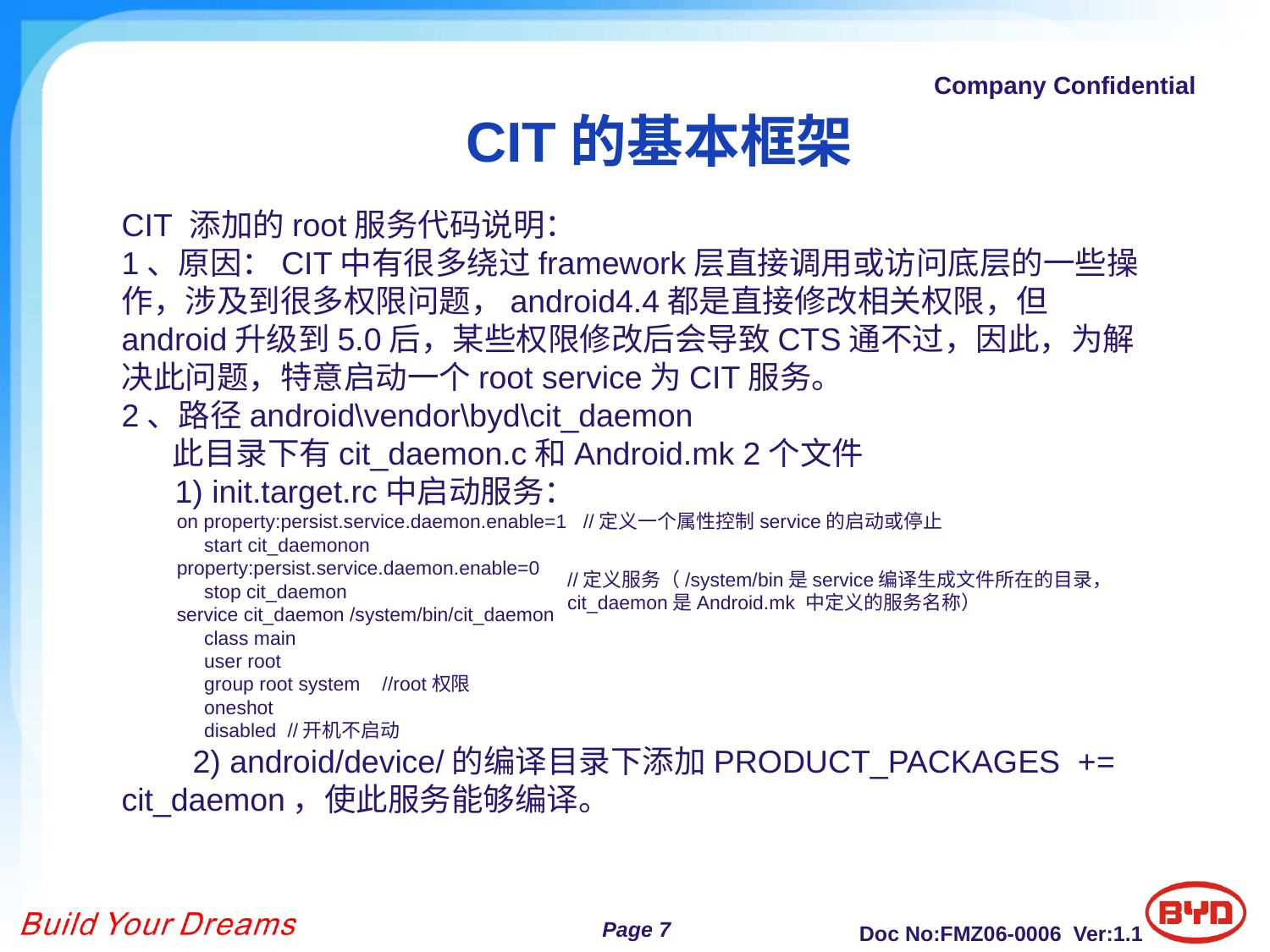

CIT的基本框架
CIT 添加的root服务代码说明：
1、原因：CIT中有很多绕过framework层直接调用或访问底层的一些操作，涉及到很多权限问题，android4.4都是直接修改相关权限，但android升级到5.0后，某些权限修改后会导致CTS通不过，因此，为解决此问题，特意启动一个root service为CIT服务。
2、路径android\vendor\byd\cit_daemon
      此目录下有cit_daemon.c和Android.mk 2个文件
      1) init.target.rc中启动服务：
          on property:persist.service.daemon.enable=1   //定义一个属性控制service的启动或停止
               start cit_daemonon
          property:persist.service.daemon.enable=0
               stop cit_daemon
          service cit_daemon /system/bin/cit_daemon
               class main
               user root
               group root system    //root权限
               oneshot
               disabled  //开机不启动
        2) android/device/的编译目录下添加PRODUCT_PACKAGES  += cit_daemon，使此服务能够编译。

//定义服务（/system/bin是service编译生成文件所在的目录，
cit_daemon是Android.mk 中定义的服务名称）